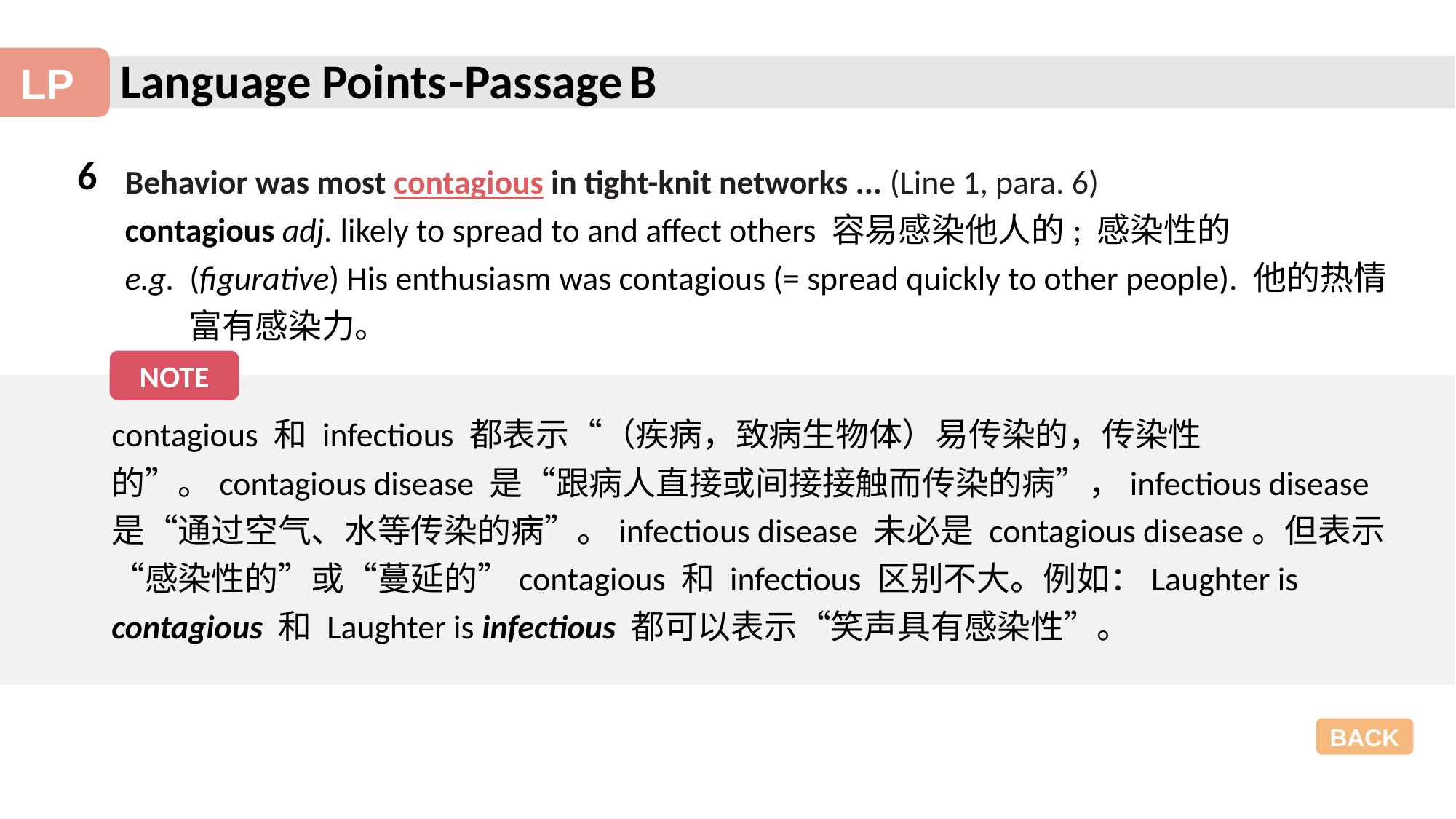

-Passage B
6
Behavior was most contagious in tight-knit networks ... (Line 1, para. 6)
contagious adj. likely to spread to and affect others 容易感染他人的; 感染性的
e.g.  (figurative) His enthusiasm was contagious (= spread quickly to other people). 他的热情富有感染力。
NOTE

contagious 和 infectious 都表示“（疾病，致病生物体）易传染的，传染性的”。contagious disease 是“跟病人直接或间接接触而传染的病”，infectious disease 是“通过空气、水等传染的病”。infectious disease 未必是 contagious disease。但表示“感染性的”或“蔓延的”contagious 和 infectious 区别不大。例如：Laughter is contagious 和 Laughter is infectious 都可以表示“笑声具有感染性”。
BACK